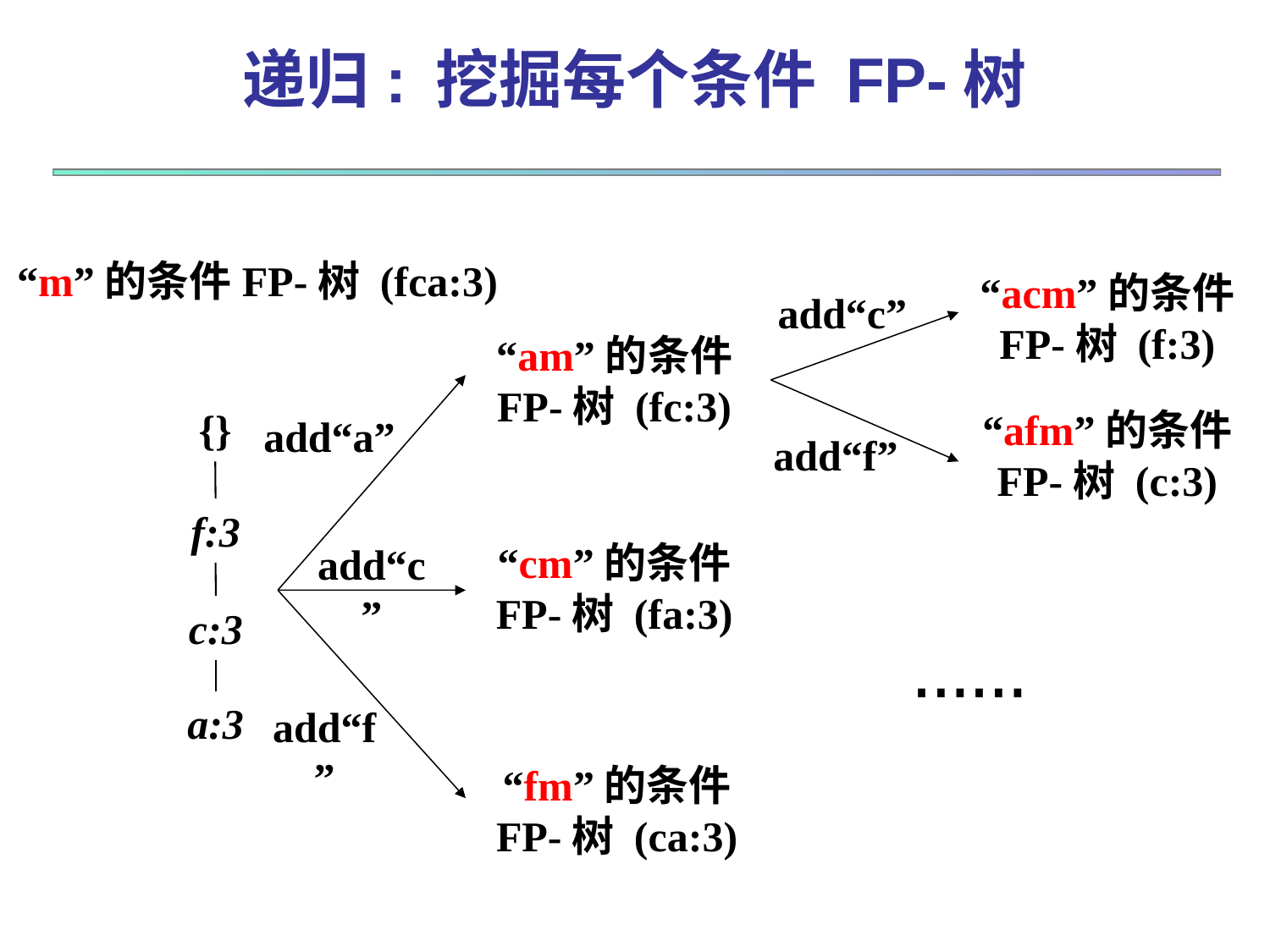

# 递归: 挖掘每个条件 FP-树
“m”的条件FP-树 (fca:3)
“acm”的条件
FP-树 (f:3)
add“c”

“am”的条件
FP-树 (fc:3)

{}
f:3
c:3
a:3

“afm”的条件
FP-树 (c:3)
add“a”
add“f”
“cm”的条件
FP-树 (fa:3)
add“c”

……
add“f”
“fm”的条件
FP-树 (ca:3)